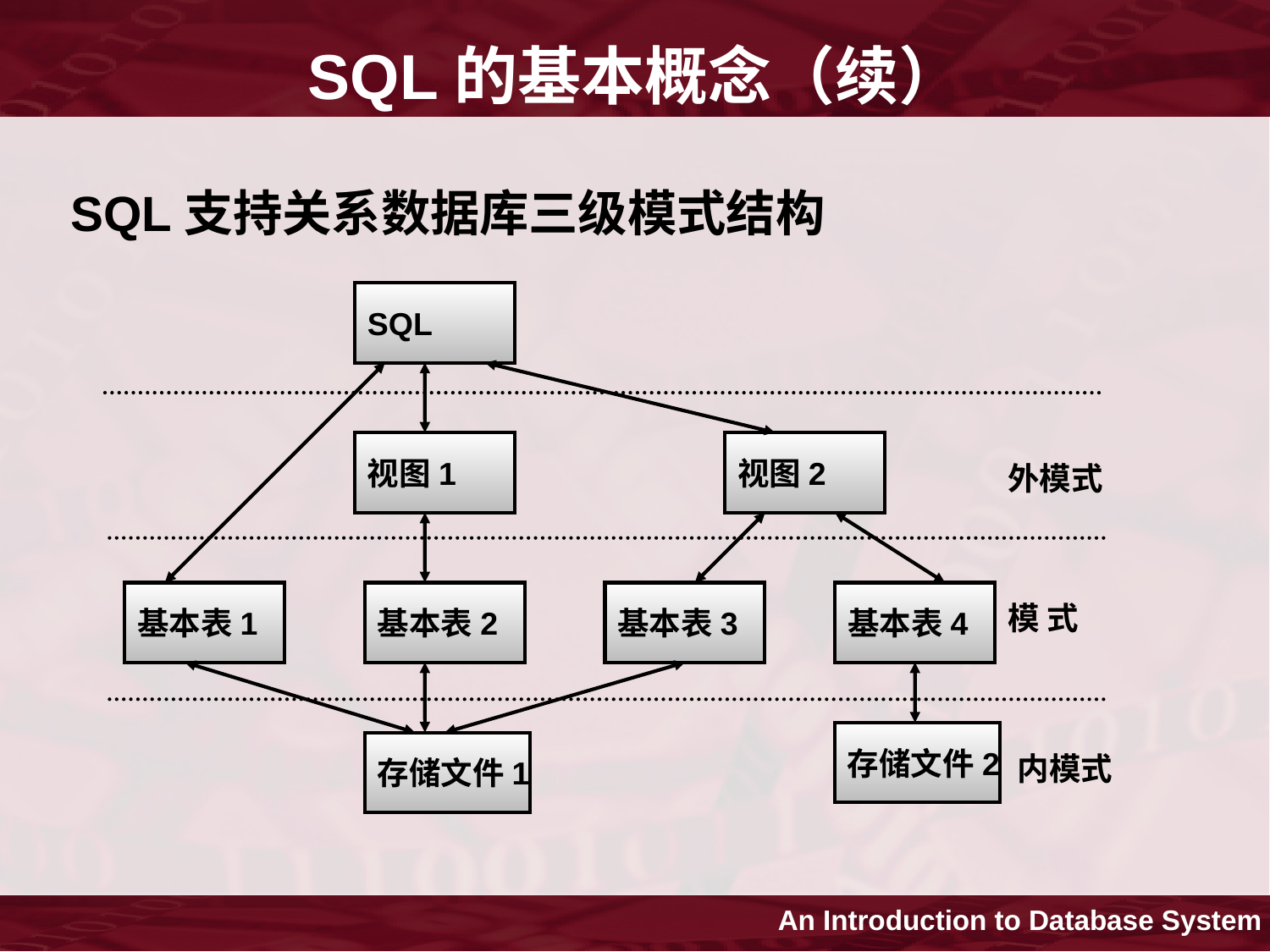

# SQL的基本概念（续）
SQL支持关系数据库三级模式结构
SQL

视图1
视图2
外模式

基本表1
基本表2
基本表3
基本表4
模 式

存储文件2
存储文件1
内模式